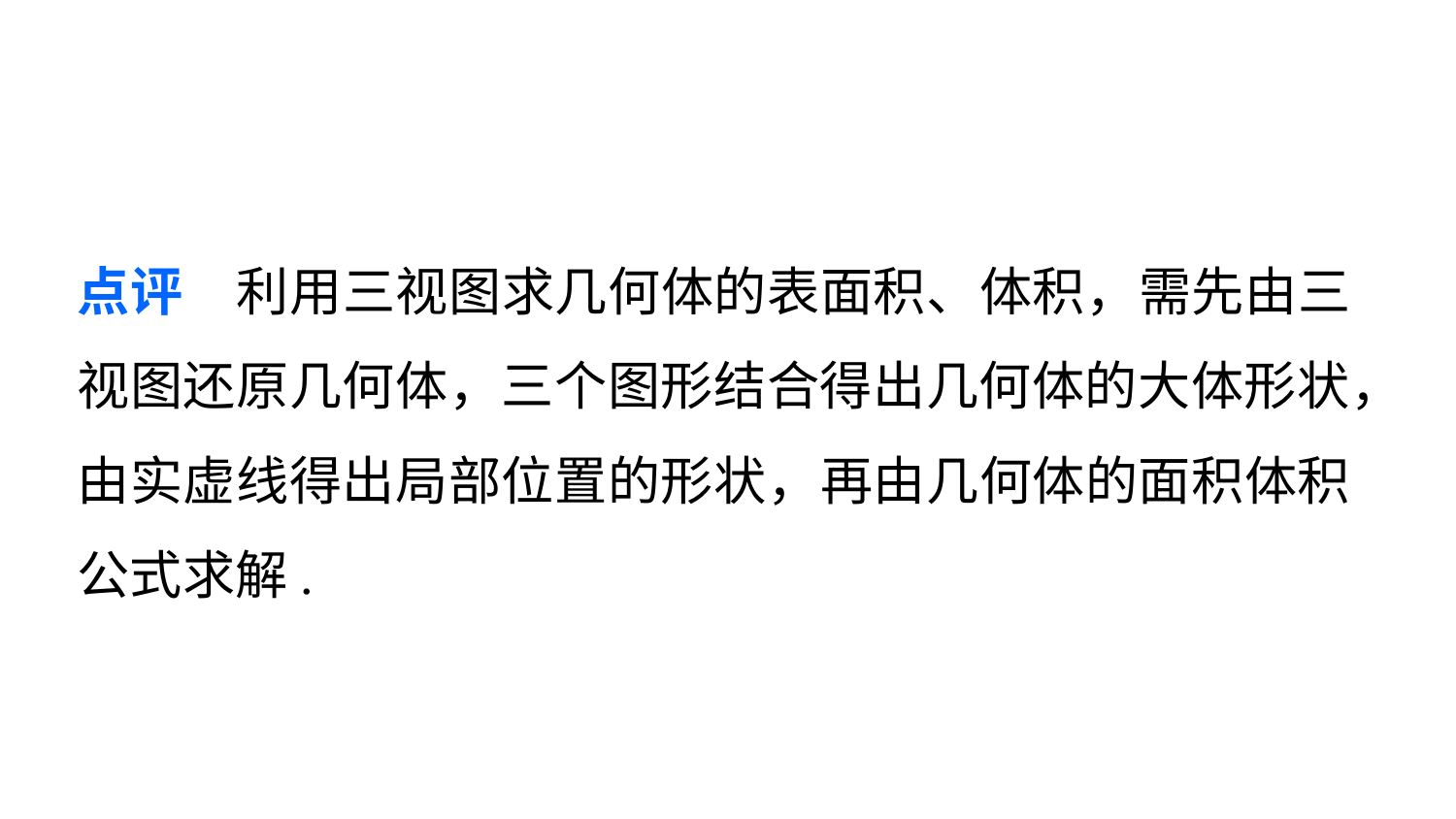

点评　利用三视图求几何体的表面积、体积，需先由三视图还原几何体，三个图形结合得出几何体的大体形状，由实虚线得出局部位置的形状，再由几何体的面积体积公式求解.